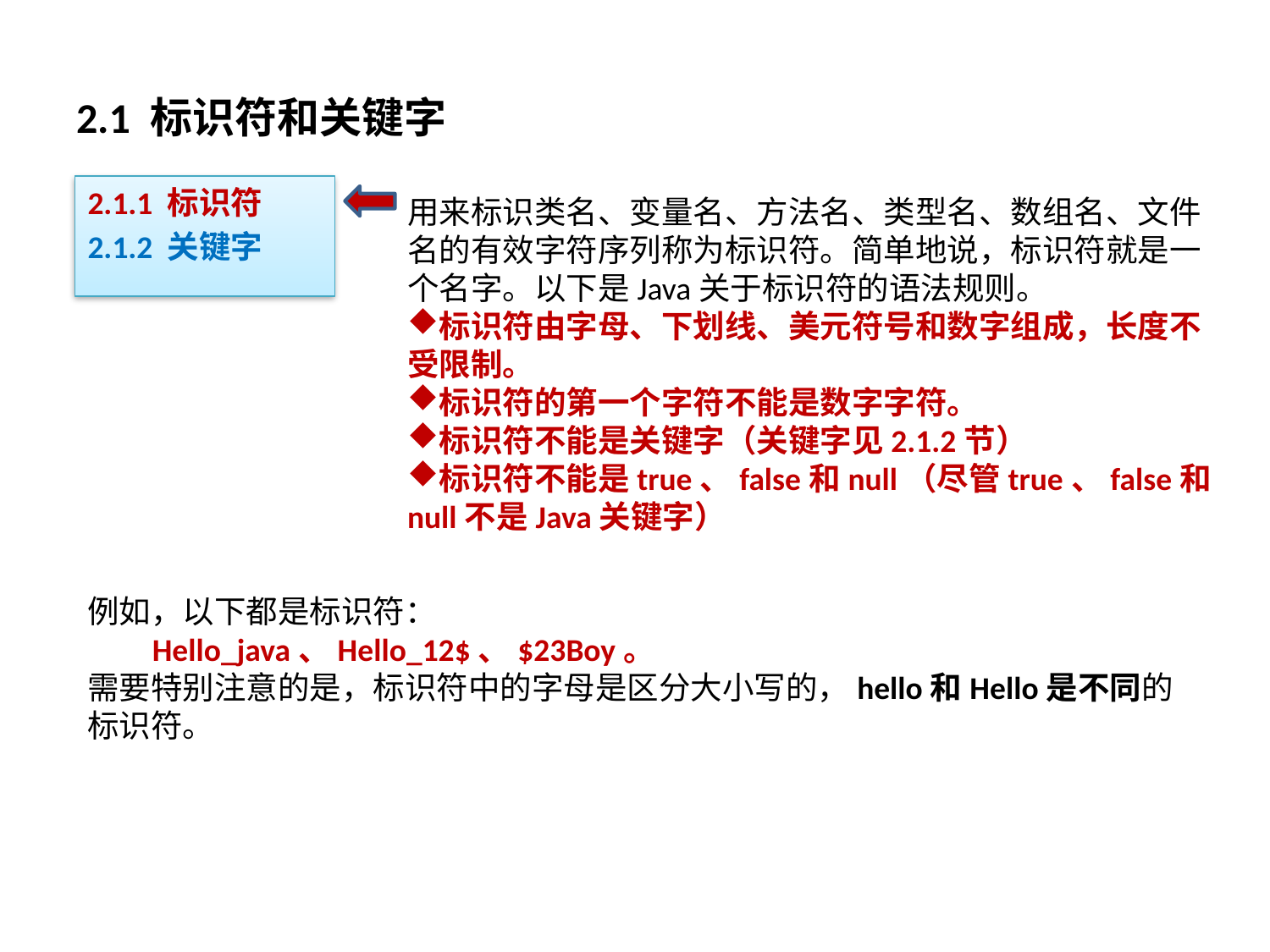

# 2.1 标识符和关键字
2.1.1 标识符
2.1.2 关键字

用来标识类名、变量名、方法名、类型名、数组名、文件名的有效字符序列称为标识符。简单地说，标识符就是一个名字。以下是Java关于标识符的语法规则。
标识符由字母、下划线、美元符号和数字组成，长度不受限制。
标识符的第一个字符不能是数字字符。
标识符不能是关键字（关键字见2.1.2节）
标识符不能是true、false和null（尽管true、false和null不是Java关键字）
例如，以下都是标识符：
         Hello_java、Hello_12$、$23Boy。
需要特别注意的是，标识符中的字母是区分大小写的，hello和Hello是不同的标识符。